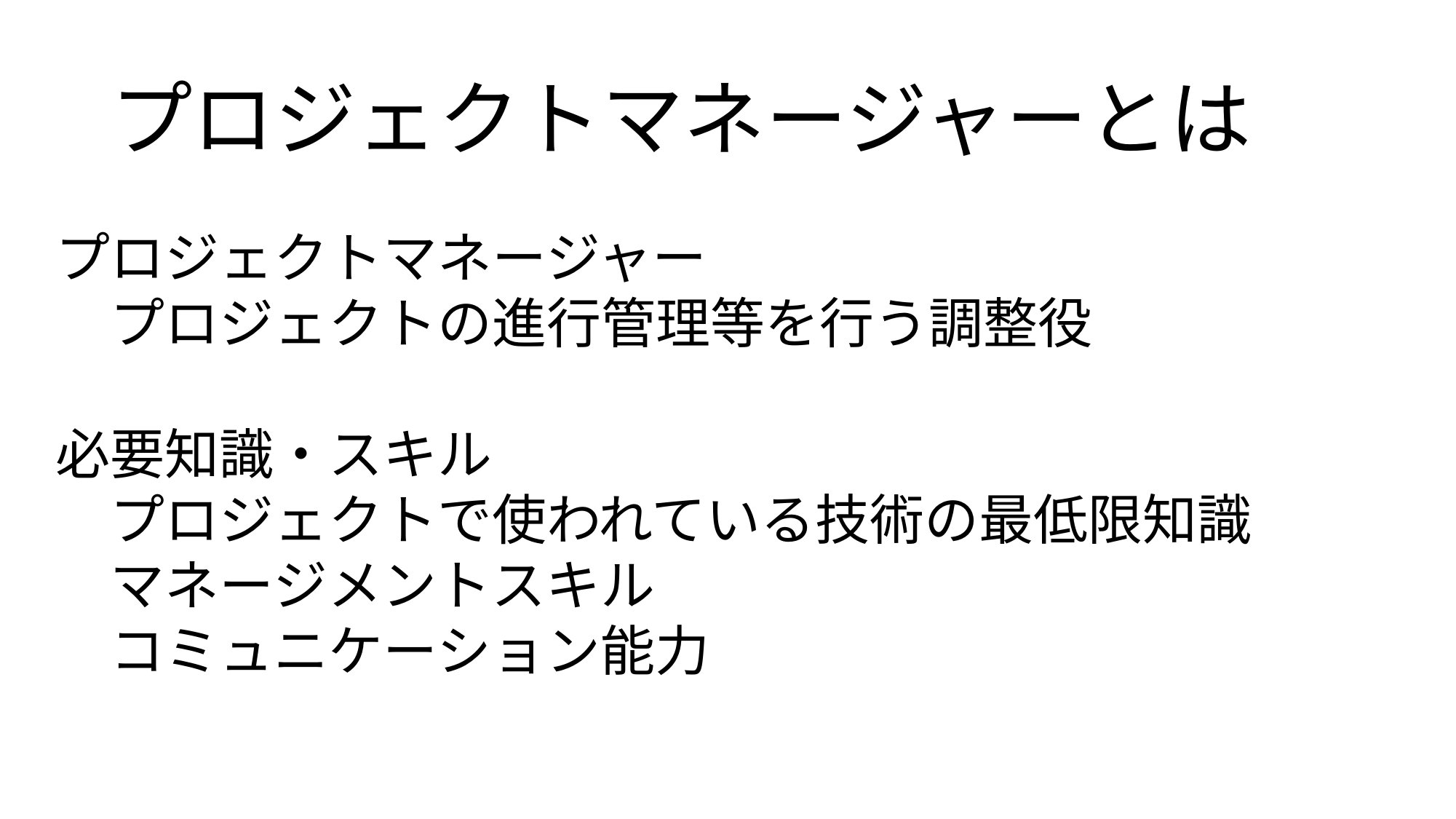

# プロジェクトマネージャーとは
プロジェクトマネージャー
　プロジェクトの進行管理等を行う調整役

必要知識・スキル
　プロジェクトで使われている技術の最低限知識
　マネージメントスキル
　コミュニケーション能力